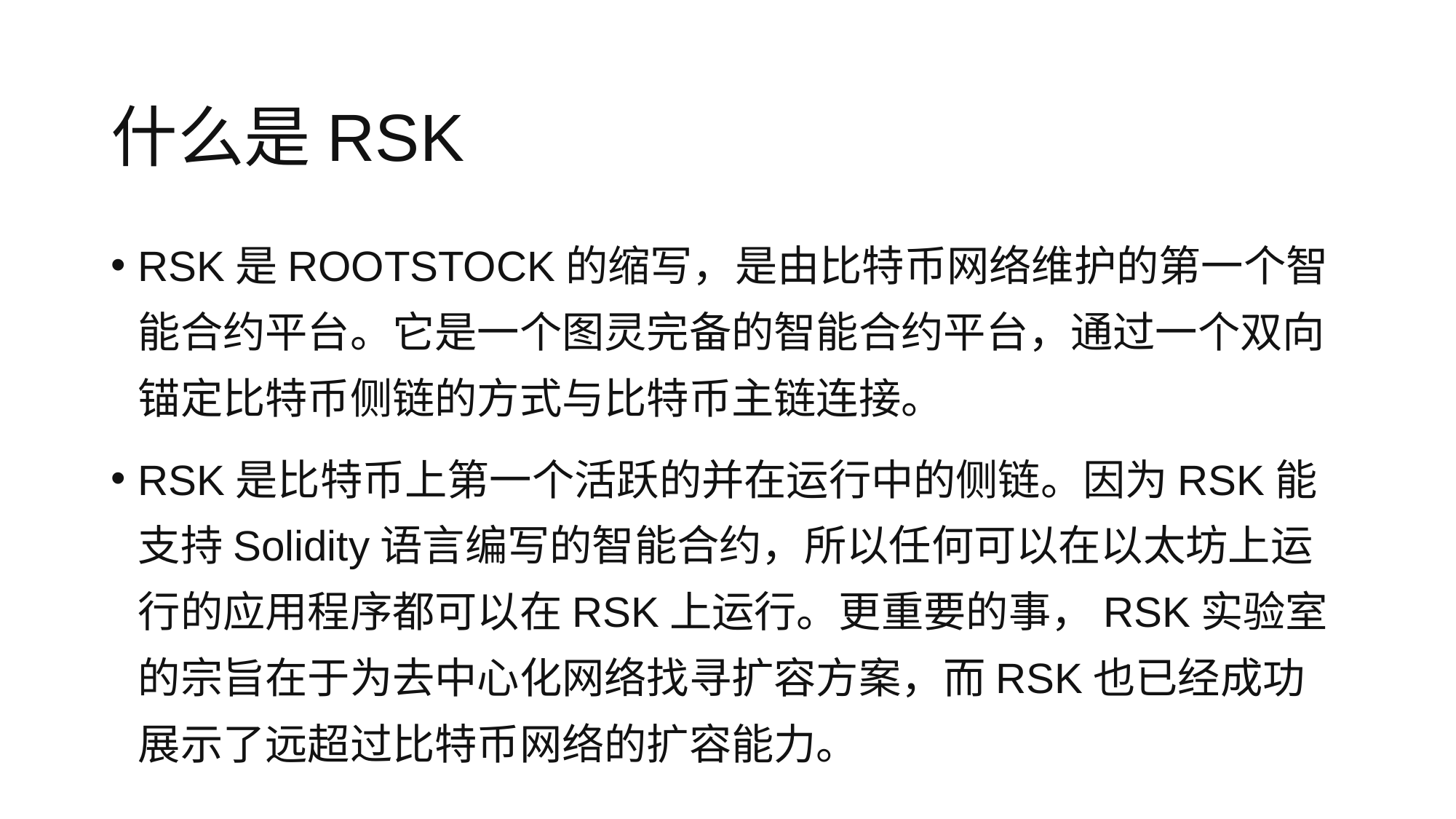

# 什么是RSK
RSK是ROOTSTOCK的缩写，是由比特币网络维护的第一个智能合约平台。它是一个图灵完备的智能合约平台，通过一个双向锚定比特币侧链的方式与比特币主链连接。
RSK是比特币上第一个活跃的并在运行中的侧链。因为RSK能支持Solidity语言编写的智能合约，所以任何可以在以太坊上运行的应用程序都可以在RSK上运行。更重要的事，RSK实验室的宗旨在于为去中心化网络找寻扩容方案，而RSK也已经成功展示了远超过比特币网络的扩容能力。